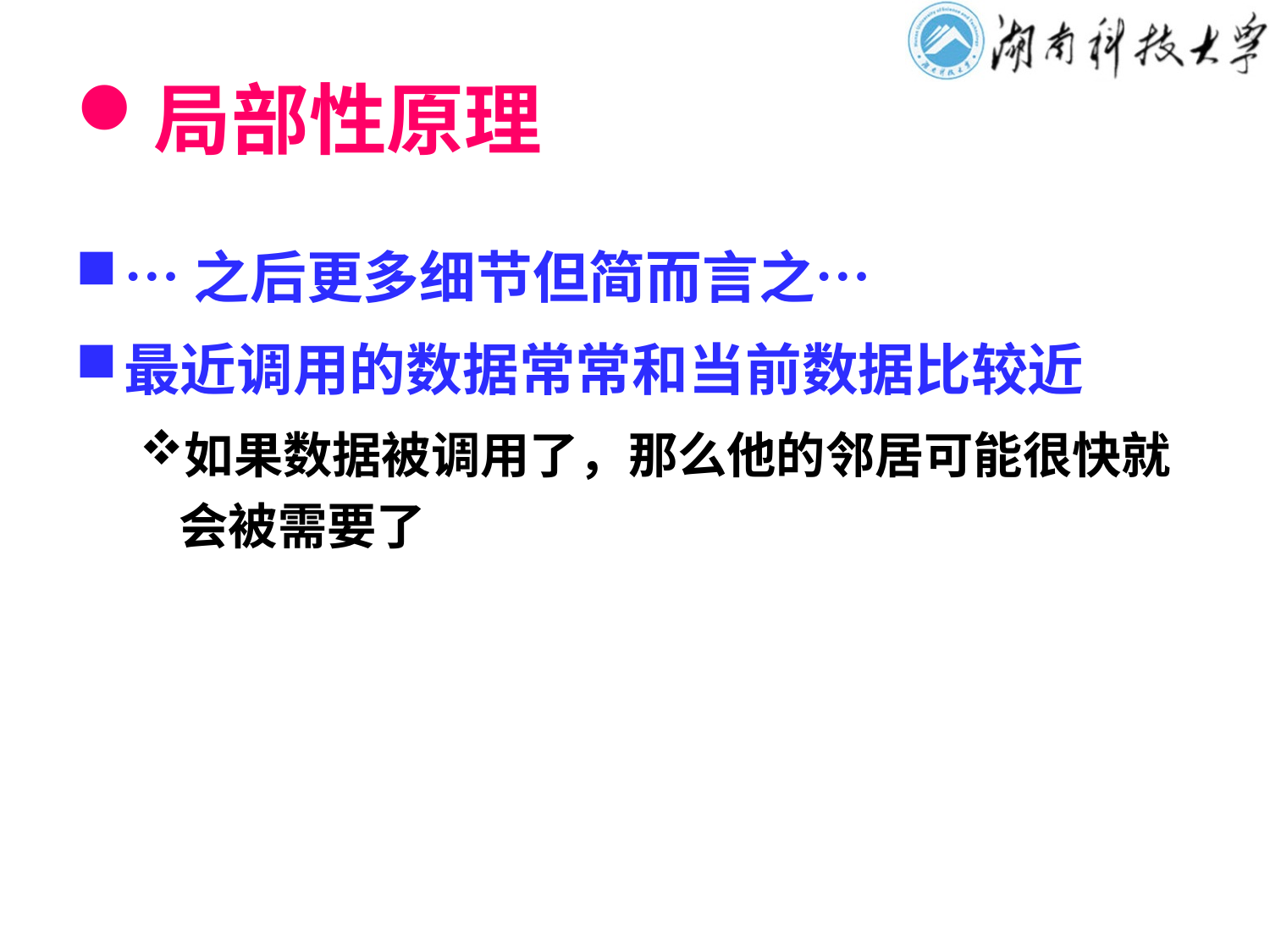

# 局部性原理
…之后更多细节但简而言之…
最近调用的数据常常和当前数据比较近
如果数据被调用了，那么他的邻居可能很快就会被需要了